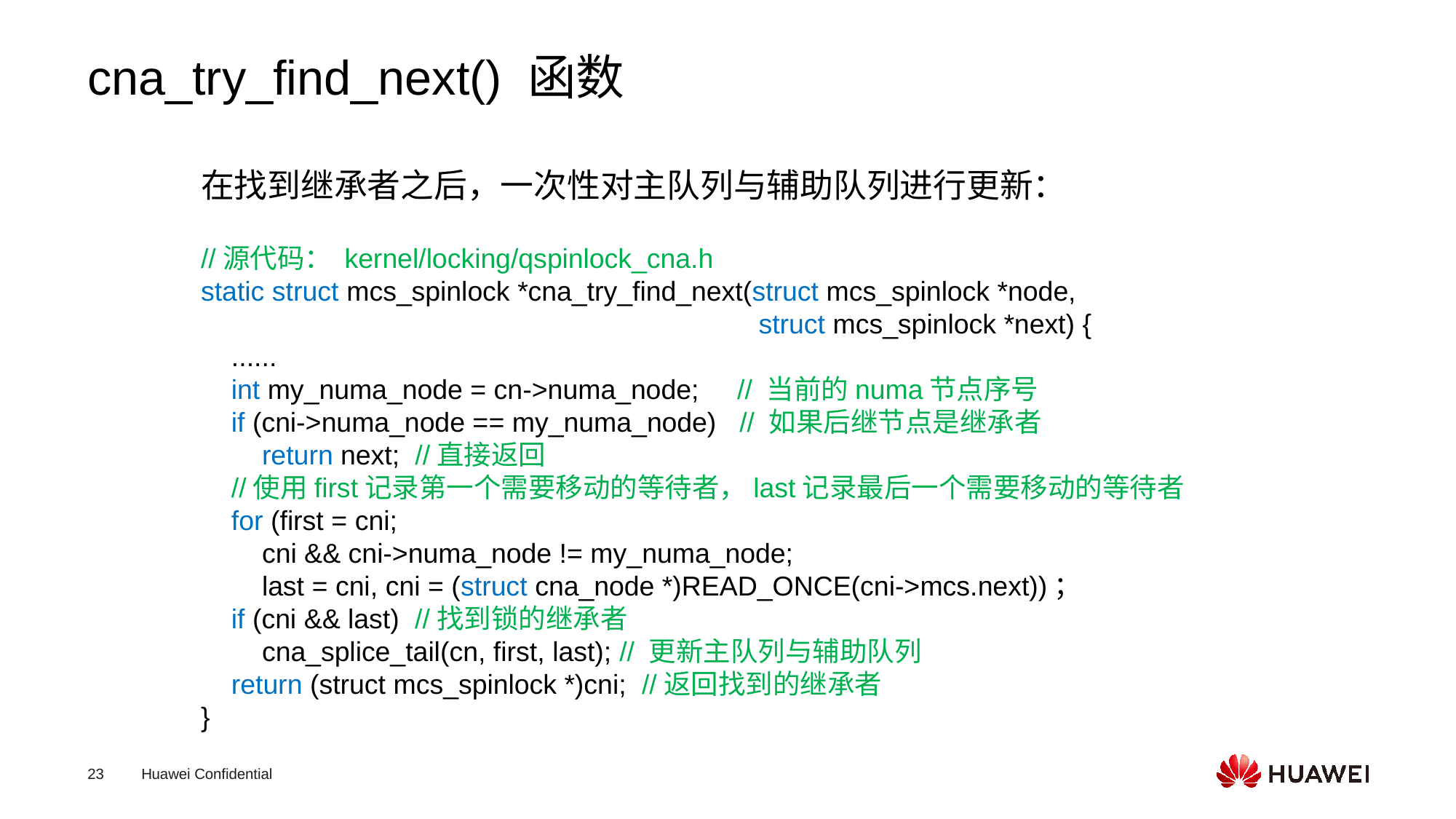

# cna_try_find_next() 函数
在找到继承者之后，一次性对主队列与辅助队列进行更新：
//源代码： kernel/locking/qspinlock_cna.h
static struct mcs_spinlock *cna_try_find_next(struct mcs_spinlock *node,
                                                                         struct mcs_spinlock *next) {
    ......
    int my_numa_node = cn->numa_node;     // 当前的numa节点序号
    if (cni->numa_node == my_numa_node)   // 如果后继节点是继承者
        return next;  //直接返回
    //使用first记录第一个需要移动的等待者，last记录最后一个需要移动的等待者
    for (first = cni;
        cni && cni->numa_node != my_numa_node;
        last = cni, cni = (struct cna_node *)READ_ONCE(cni->mcs.next))；
    if (cni && last)  //找到锁的继承者
        cna_splice_tail(cn, first, last); // 更新主队列与辅助队列
    return (struct mcs_spinlock *)cni;  //返回找到的继承者
}